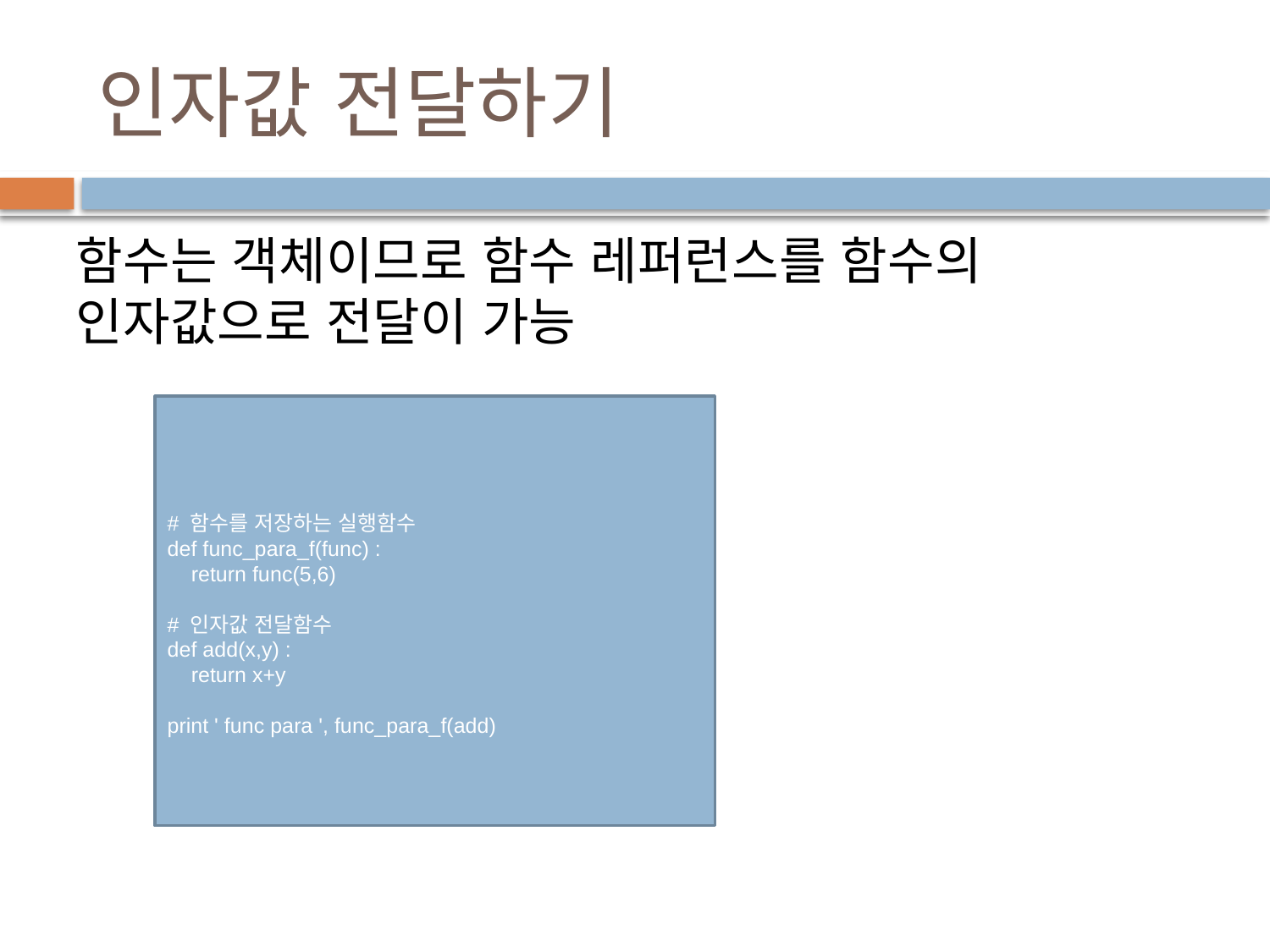

# 인자값 전달하기
함수는 객체이므로 함수 레퍼런스를 함수의 인자값으로 전달이 가능

# 함수를 저장하는 실행함수
def func_para_f(func) :
    return func(5,6)

# 인자값 전달함수
def add(x,y) :
    return x+y

print ' func para ', func_para_f(add)